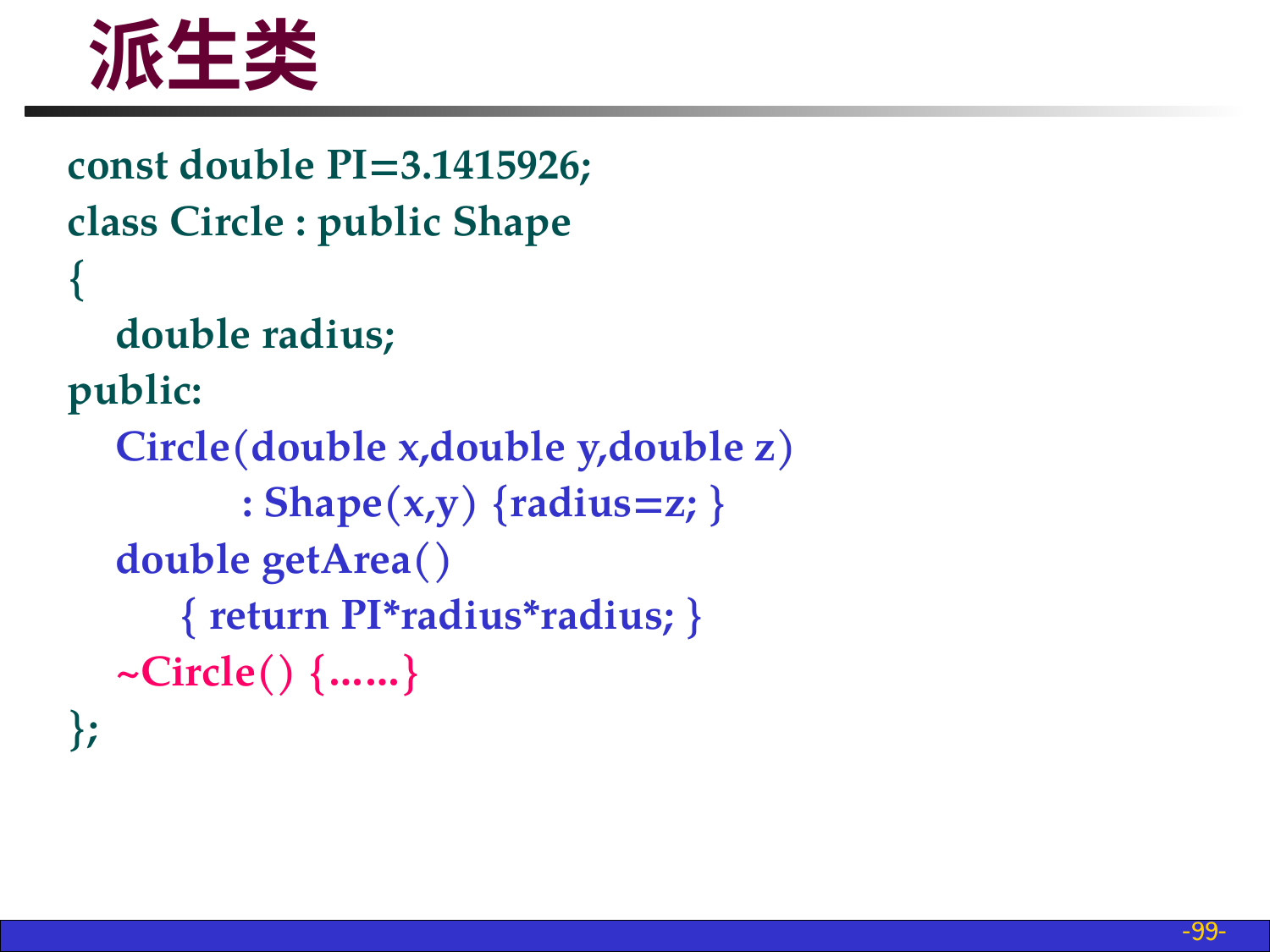

# 派生类
const double PI=3.1415926;
class Circle : public Shape
{
	double radius;
public:
	Circle(double x,double y,double z)
		: Shape(x,y) {radius=z; }
	double getArea()
	      { return PI*radius*radius; }
	~Circle() {……}
};
-99-